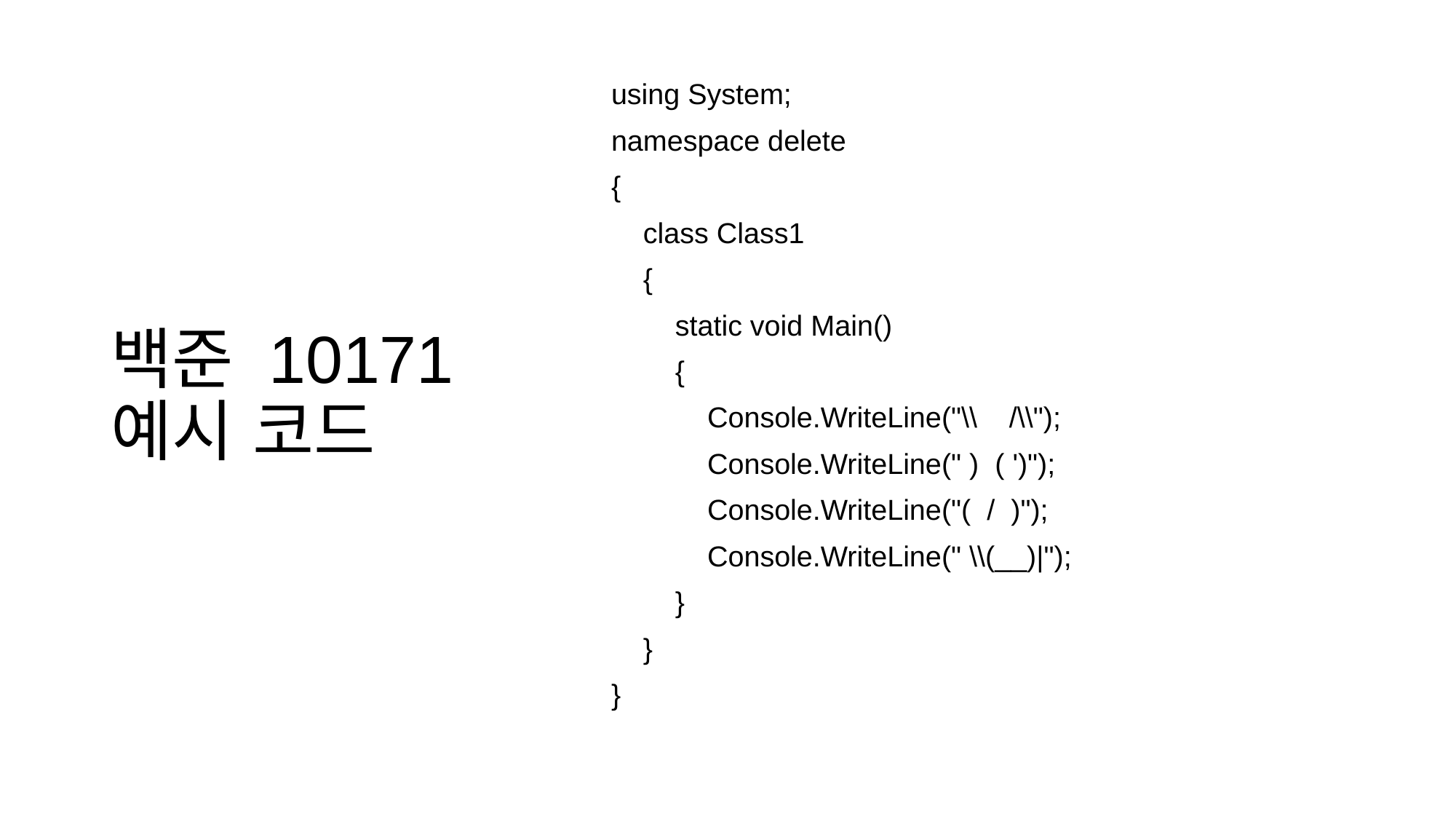

# 백준 10171 예시 코드
using System;
namespace delete
{
    class Class1
    {
        static void Main()
        {
            Console.WriteLine("\\    /\\");
            Console.WriteLine(" )  ( ')");
            Console.WriteLine("(  /  )");
            Console.WriteLine(" \\(__)|");
        }
    }
}